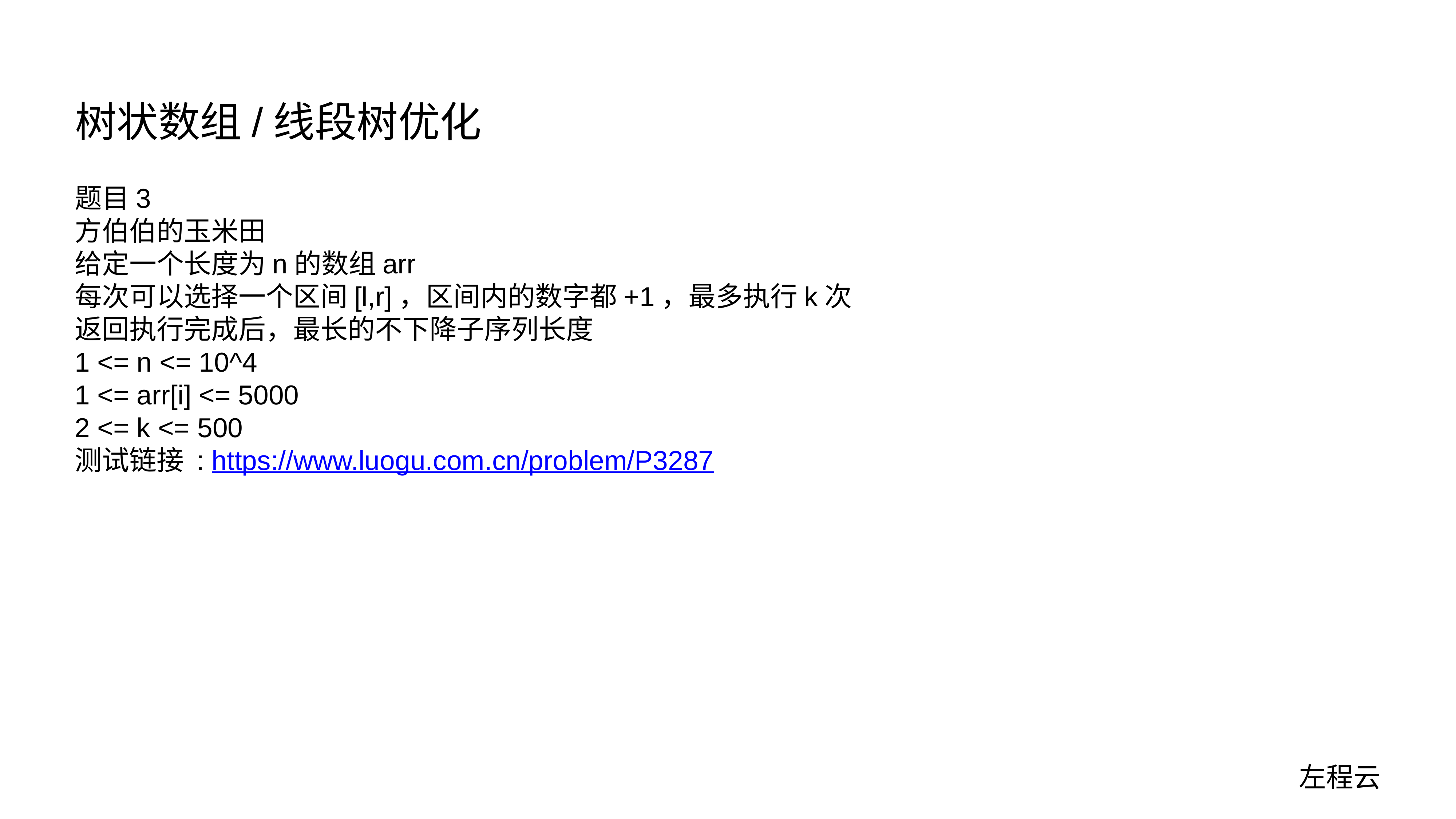

# 树状数组/线段树优化
题目3
方伯伯的玉米田
给定一个长度为n的数组arr
每次可以选择一个区间[l,r]，区间内的数字都+1，最多执行k次
返回执行完成后，最长的不下降子序列长度
1 <= n <= 10^4
1 <= arr[i] <= 5000
2 <= k <= 500
测试链接 : https://www.luogu.com.cn/problem/P3287
左程云